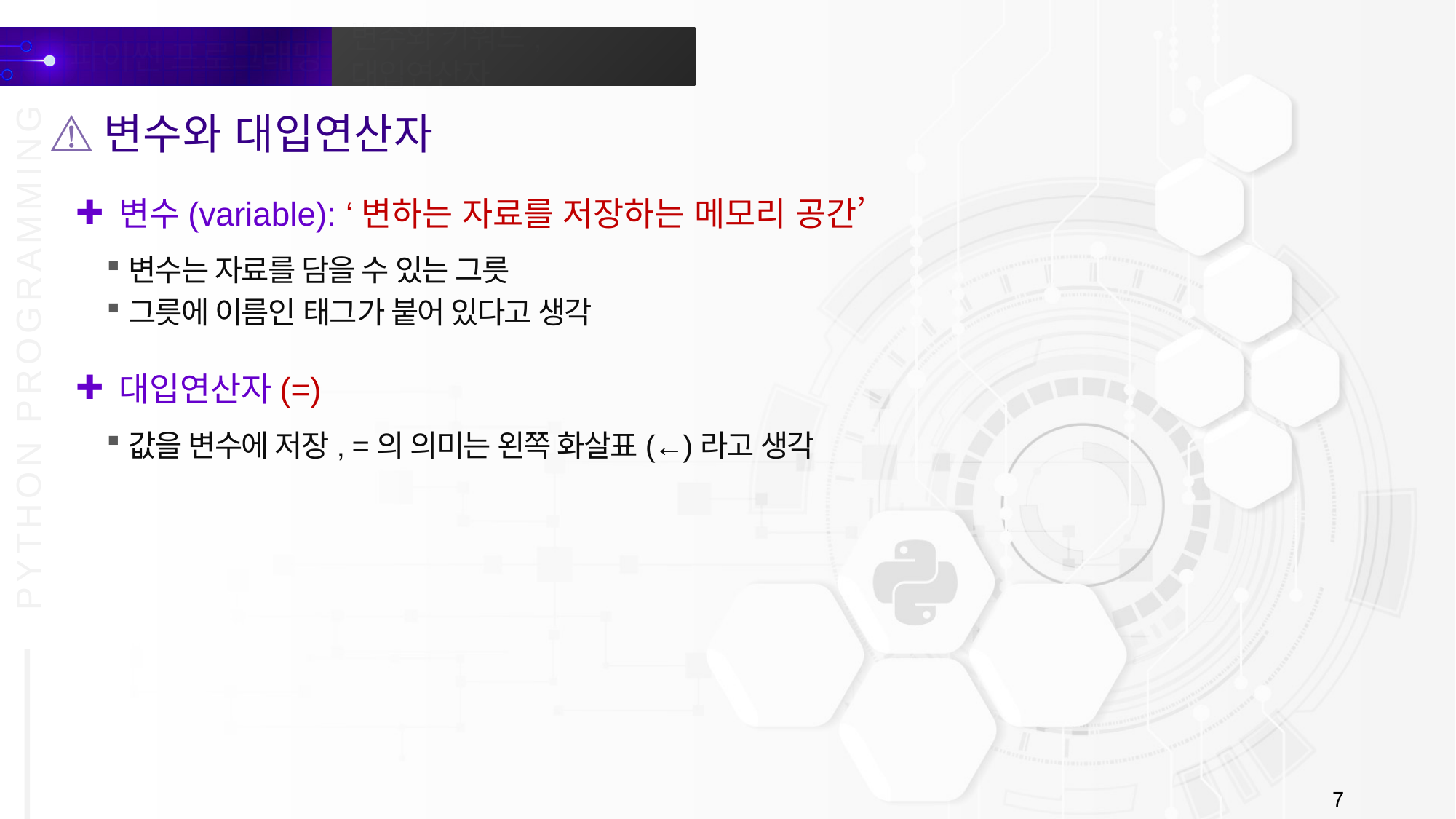

변수와 대입연산자
변수(variable): ‘변하는 자료를 저장하는 메모리 공간’
변수는 자료를 담을 수 있는 그릇
그릇에 이름인 태그가 붙어 있다고 생각
대입연산자(=)
값을 변수에 저장, =의 의미는 왼쪽 화살표(←)라고 생각
7